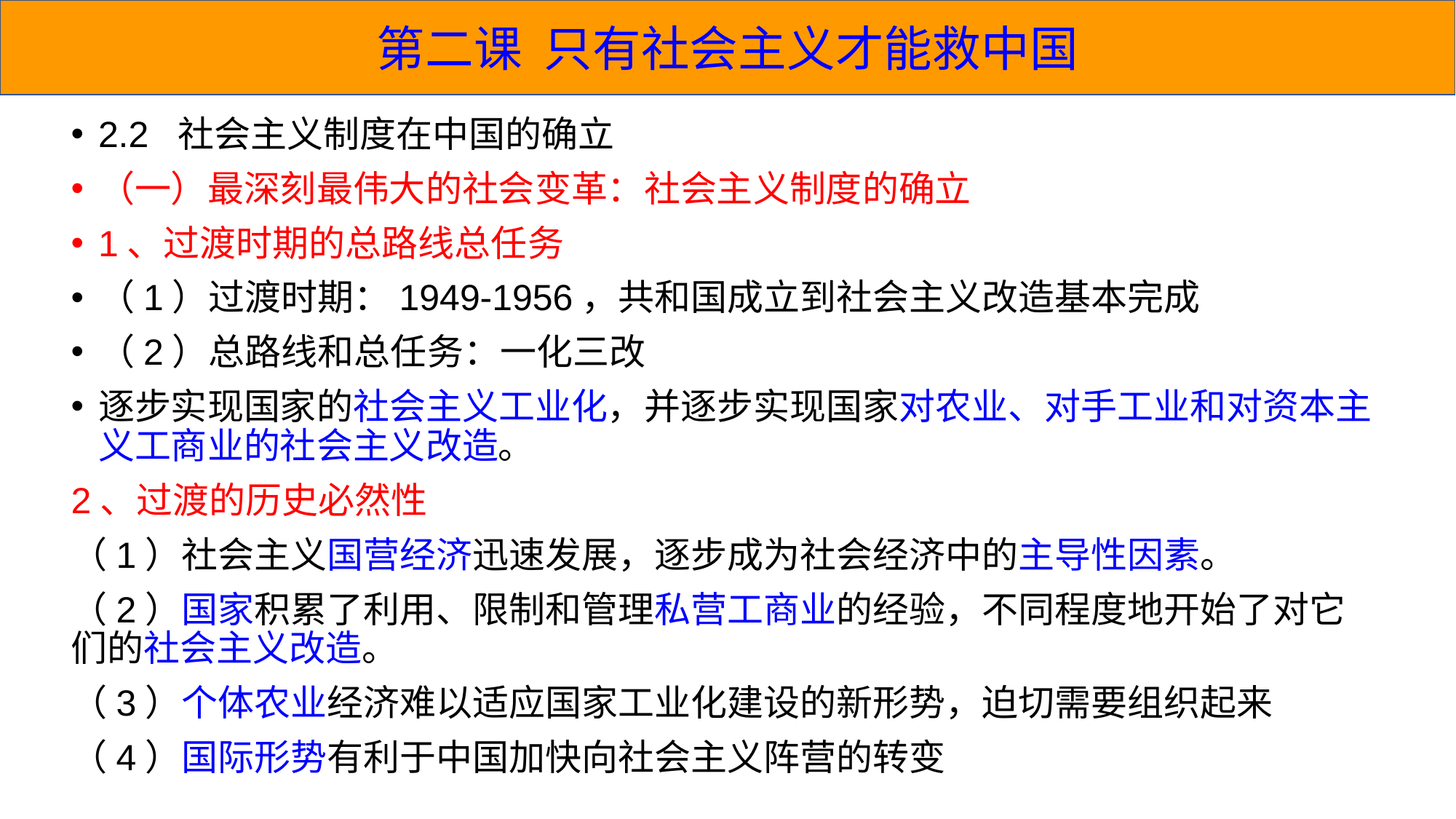

第二课  只有社会主义才能救中国
2.2  社会主义制度在中国的确立
（一）最深刻最伟大的社会变革：社会主义制度的确立
1、过渡时期的总路线总任务
（1）过渡时期：1949-1956，共和国成立到社会主义改造基本完成
（2）总路线和总任务：一化三改
逐步实现国家的社会主义工业化，并逐步实现国家对农业、对手工业和对资本主义工商业的社会主义改造。
2、过渡的历史必然性
（1）社会主义国营经济迅速发展，逐步成为社会经济中的主导性因素。
（2）国家积累了利用、限制和管理私营工商业的经验，不同程度地开始了对它们的社会主义改造。
（3）个体农业经济难以适应国家工业化建设的新形势，迫切需要组织起来
（4）国际形势有利于中国加快向社会主义阵营的转变